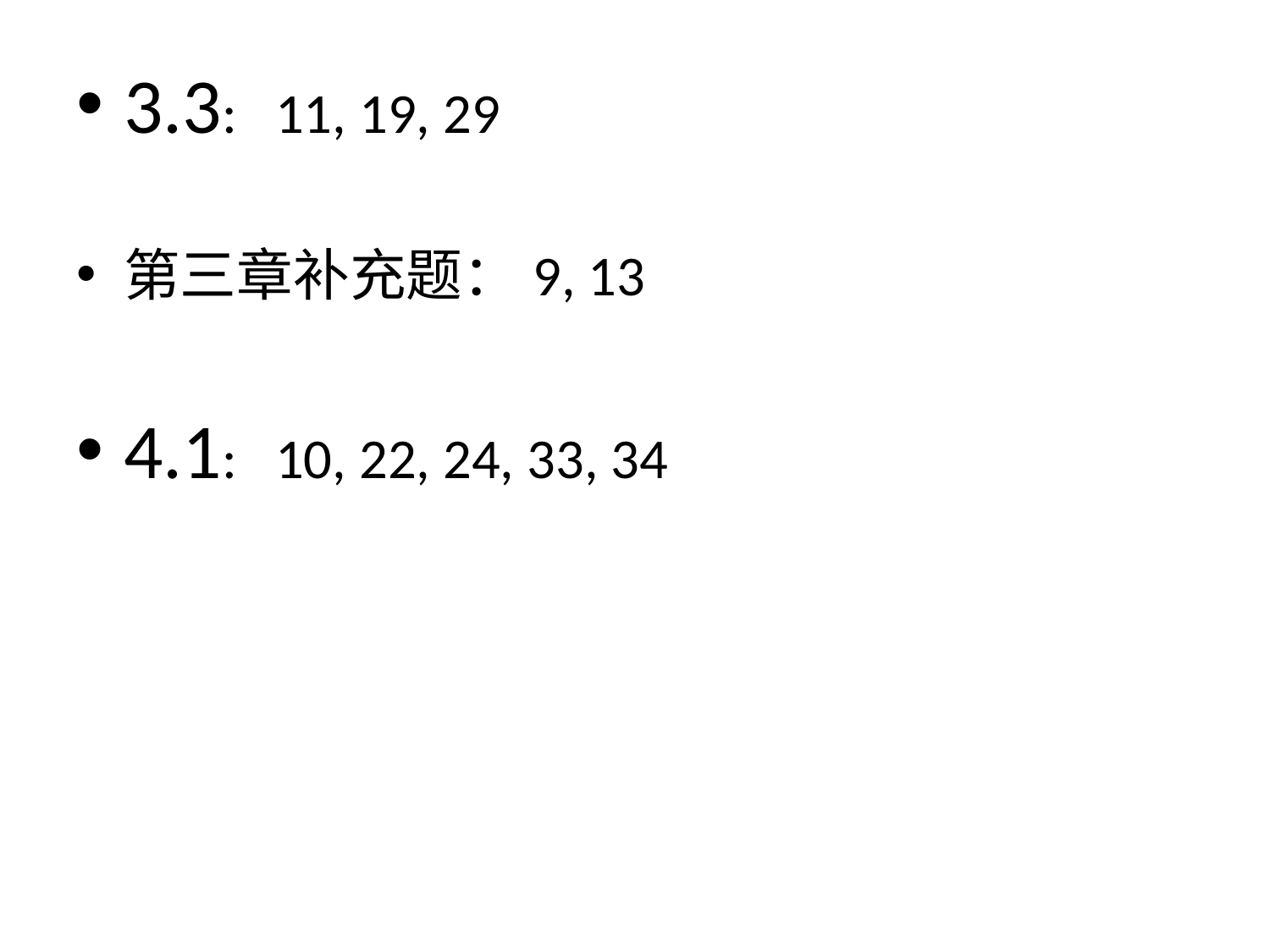

3.3:   11, 19, 29

第三章补充题：9, 13

4.1:   10, 22, 24, 33, 34